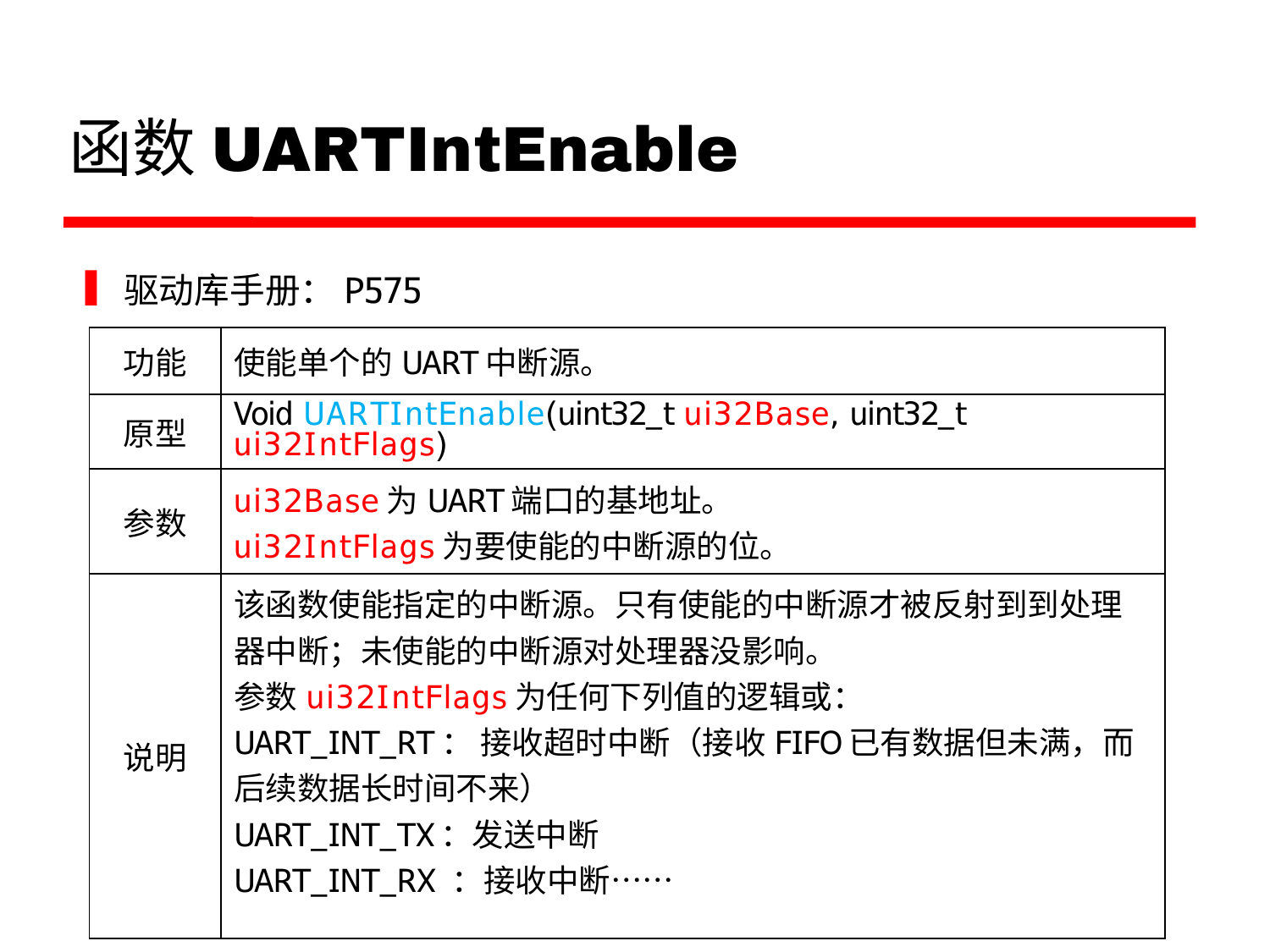

# 函数UARTIntEnable
驱动库手册：P575
| 功能 | 使能单个的UART中断源。 |
| --- | --- |
| 原型 | Void UARTIntEnable(uint32\_t ui32Base, uint32\_t ui32IntFlags) |
| 参数 | ui32Base为UART端口的基地址。 ui32IntFlags为要使能的中断源的位。 |
| 说明 | 该函数使能指定的中断源。只有使能的中断源才被反射到到处理器中断；未使能的中断源对处理器没影响。 参数ui32IntFlags为任何下列值的逻辑或： UART\_INT\_RT： 接收超时中断（接收FIFO已有数据但未满，而后续数据长时间不来） UART\_INT\_TX：发送中断 UART\_INT\_RX ：接收中断…… |